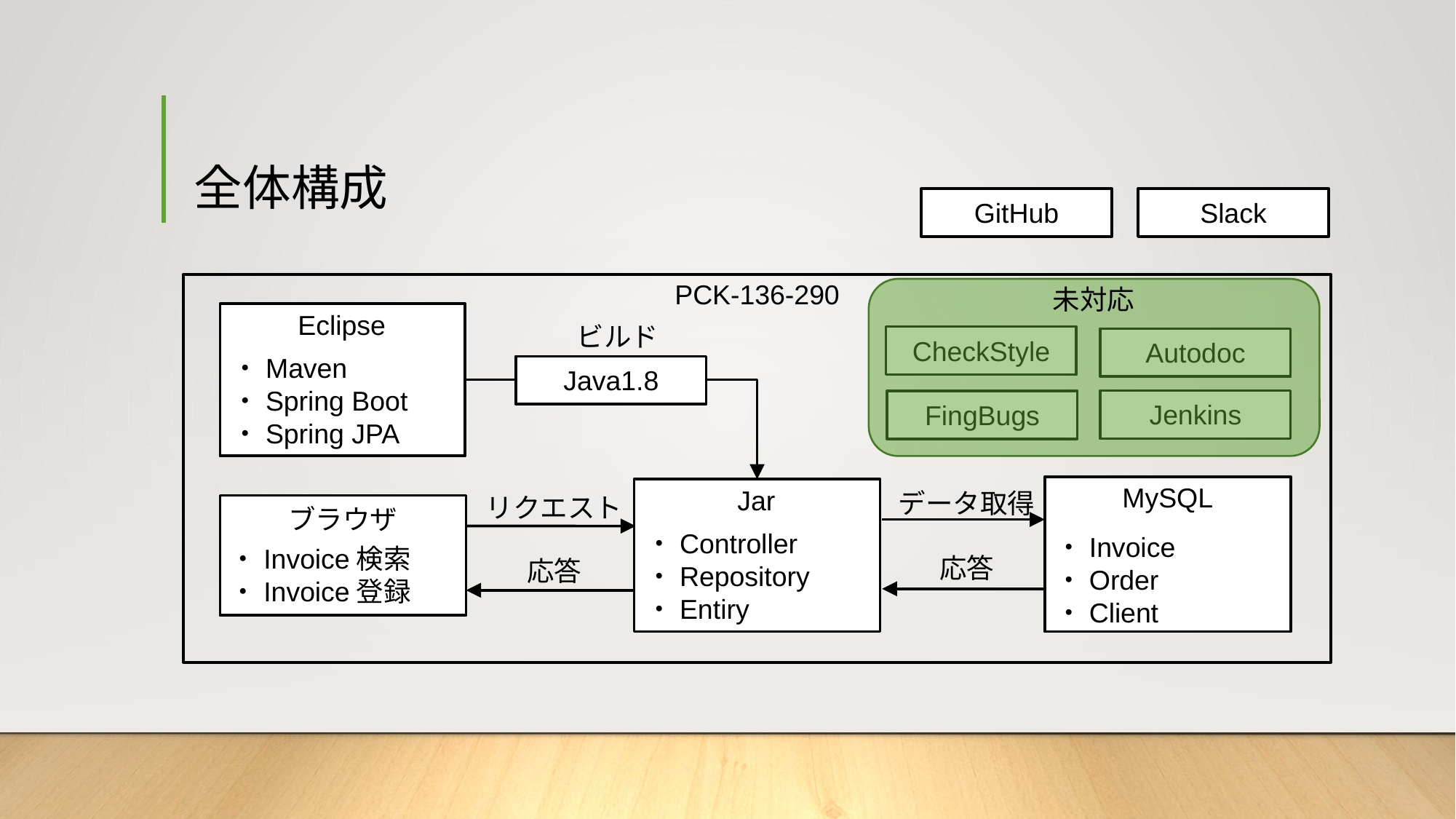

# 全体構成

GitHub

Slack
PCK-136-290

未対応

Eclipse
・Maven
・Spring Boot
・Spring JPA
ビルド

CheckStyle

Autodoc

Java1.8

Jenkins

FingBugs

MySQL

Jar
・Controller
・Repository
・Entiry
データ取得
リクエスト

ブラウザ
・Invoice検索
・Invoice登録
・Invoice
・Order
・Client
応答
応答